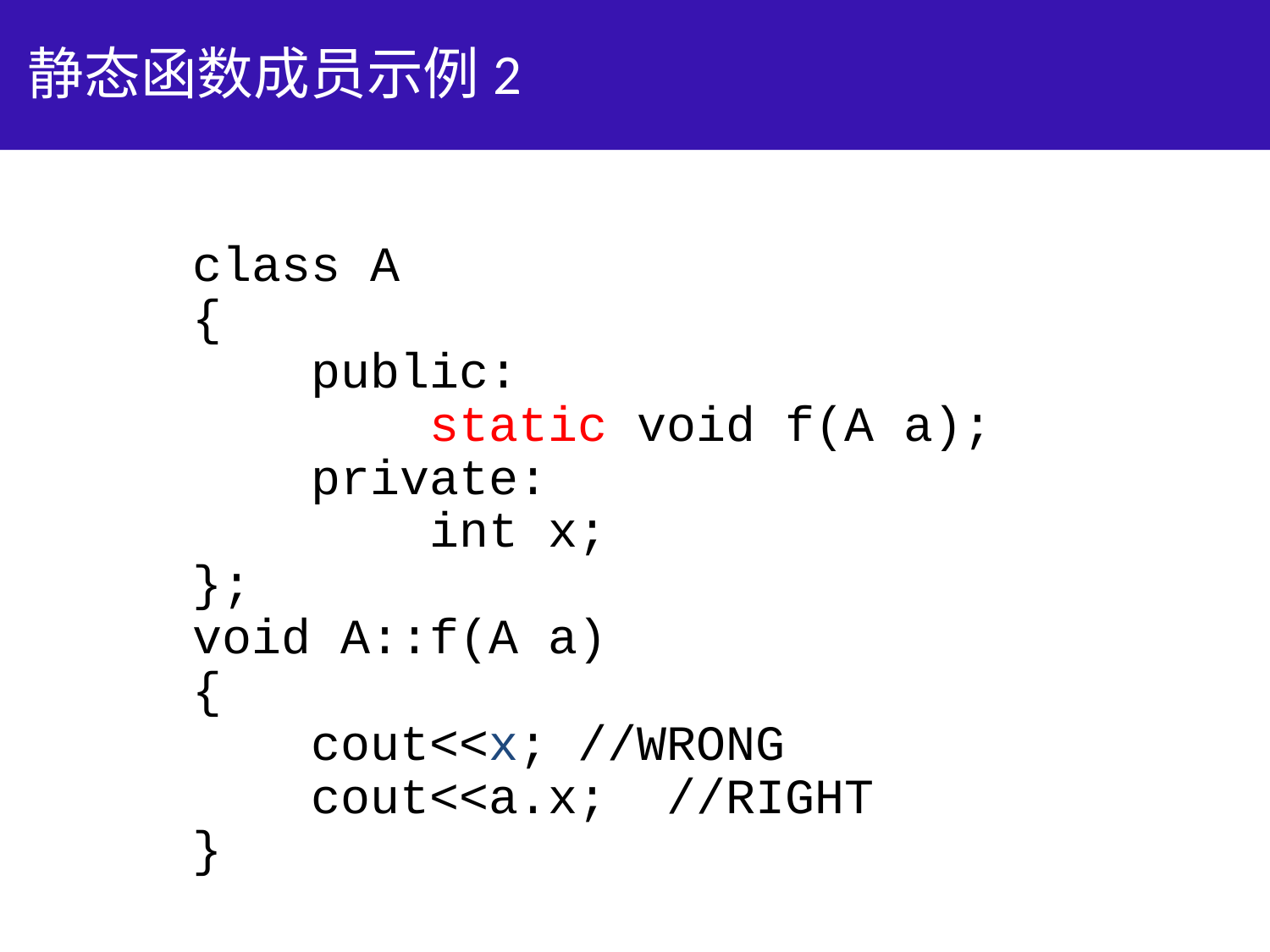

# 静态函数成员示例2
class A
{
    public:
        static void f(A a);
    private:
        int x;
};
void A::f(A a)
{
    cout<<x; //WRONG
    cout<<a.x;  //RIGHT
}
15